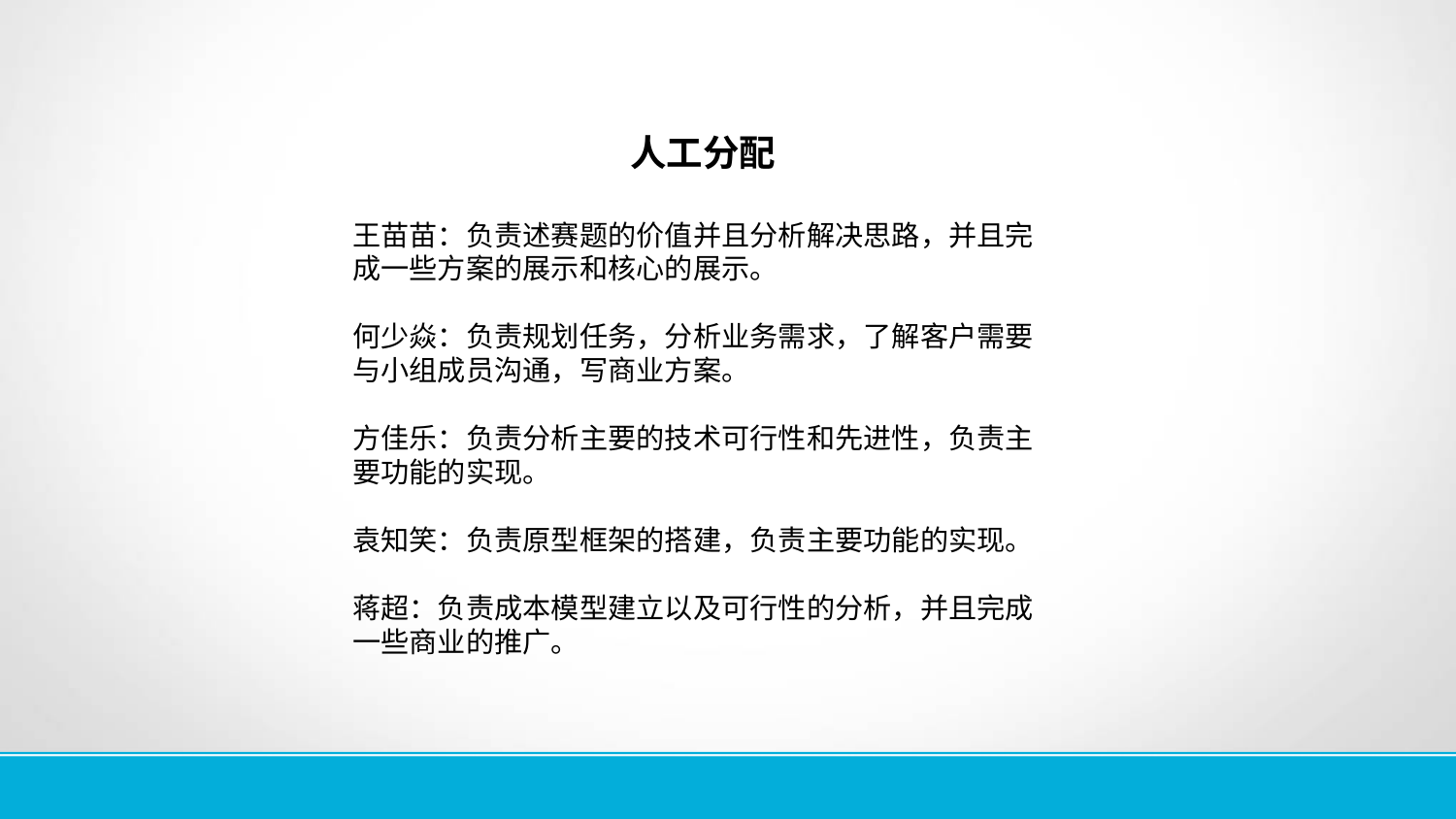

人工分配

王苗苗：负责述赛题的价值并且分析解决思路，并且完成一些方案的展示和核心的展示。

何少焱：负责规划任务，分析业务需求，了解客户需要与小组成员沟通，写商业方案。

方佳乐：负责分析主要的技术可行性和先进性，负责主要功能的实现。

袁知笑：负责原型框架的搭建，负责主要功能的实现。

蒋超：负责成本模型建立以及可行性的分析，并且完成一些商业的推广。